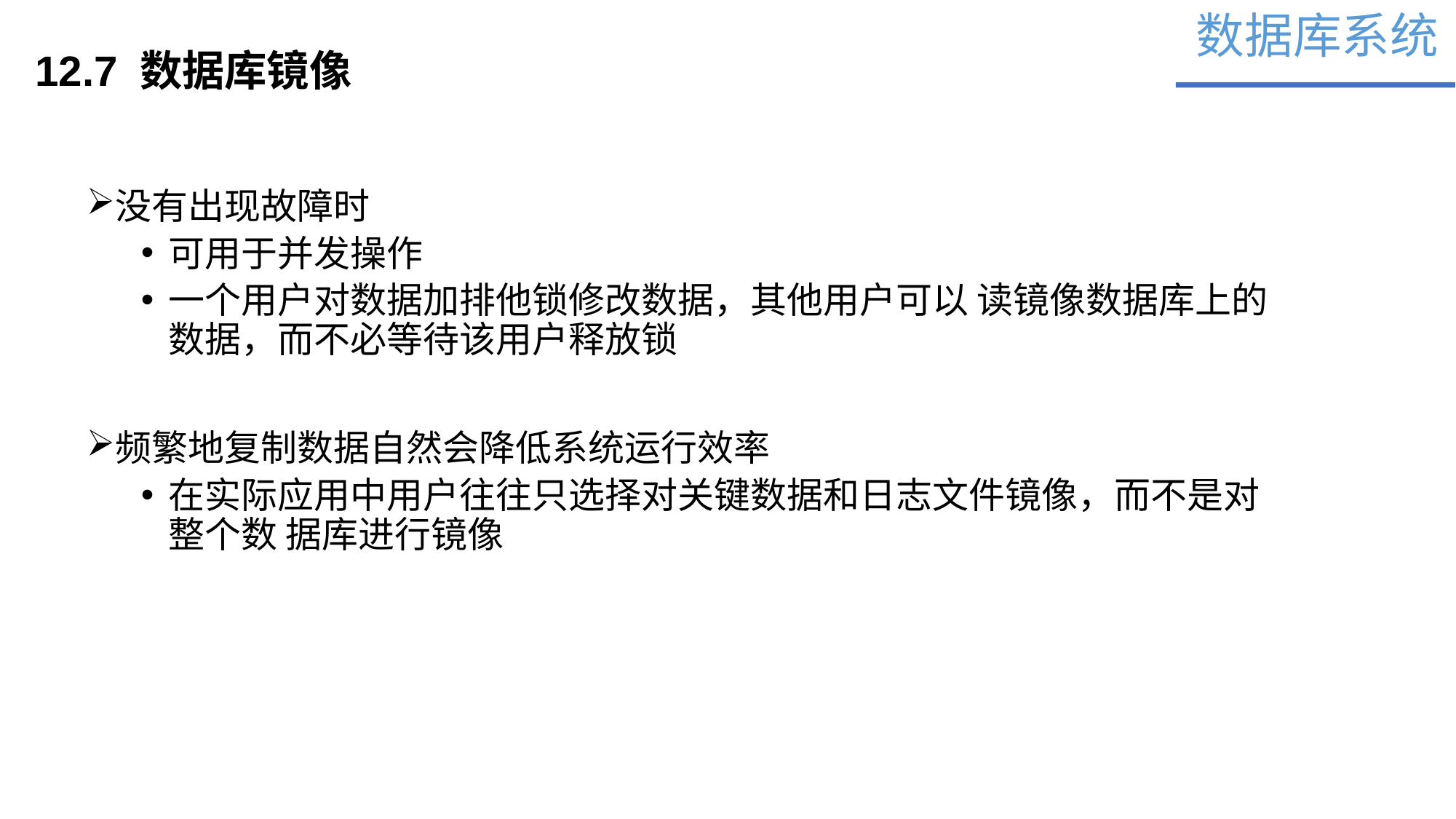

数据库系统
12.7 数据库镜像

没有出现故障时
可用于并发操作
一个用户对数据加排他锁修改数据，其他用户可以 读镜像数据库上的数据，而不必等待该用户释放锁

频繁地复制数据自然会降低系统运行效率
在实际应用中用户往往只选择对关键数据和日志文件镜像，而不是对整个数 据库进行镜像